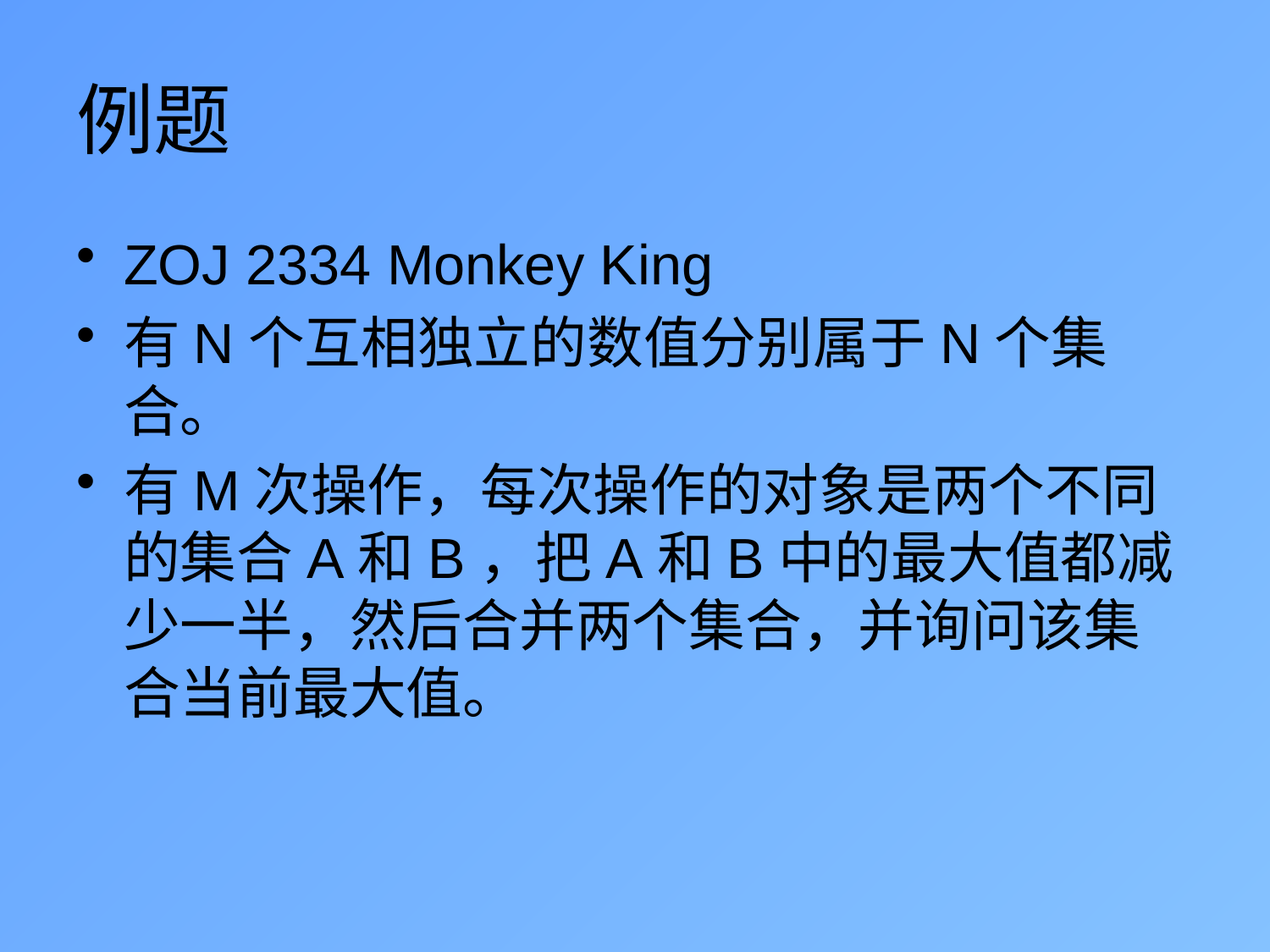

# 例题
ZOJ 2334 Monkey King
有N个互相独立的数值分别属于N个集合。
有M次操作，每次操作的对象是两个不同的集合A和B，把A和B中的最大值都减少一半，然后合并两个集合，并询问该集合当前最大值。